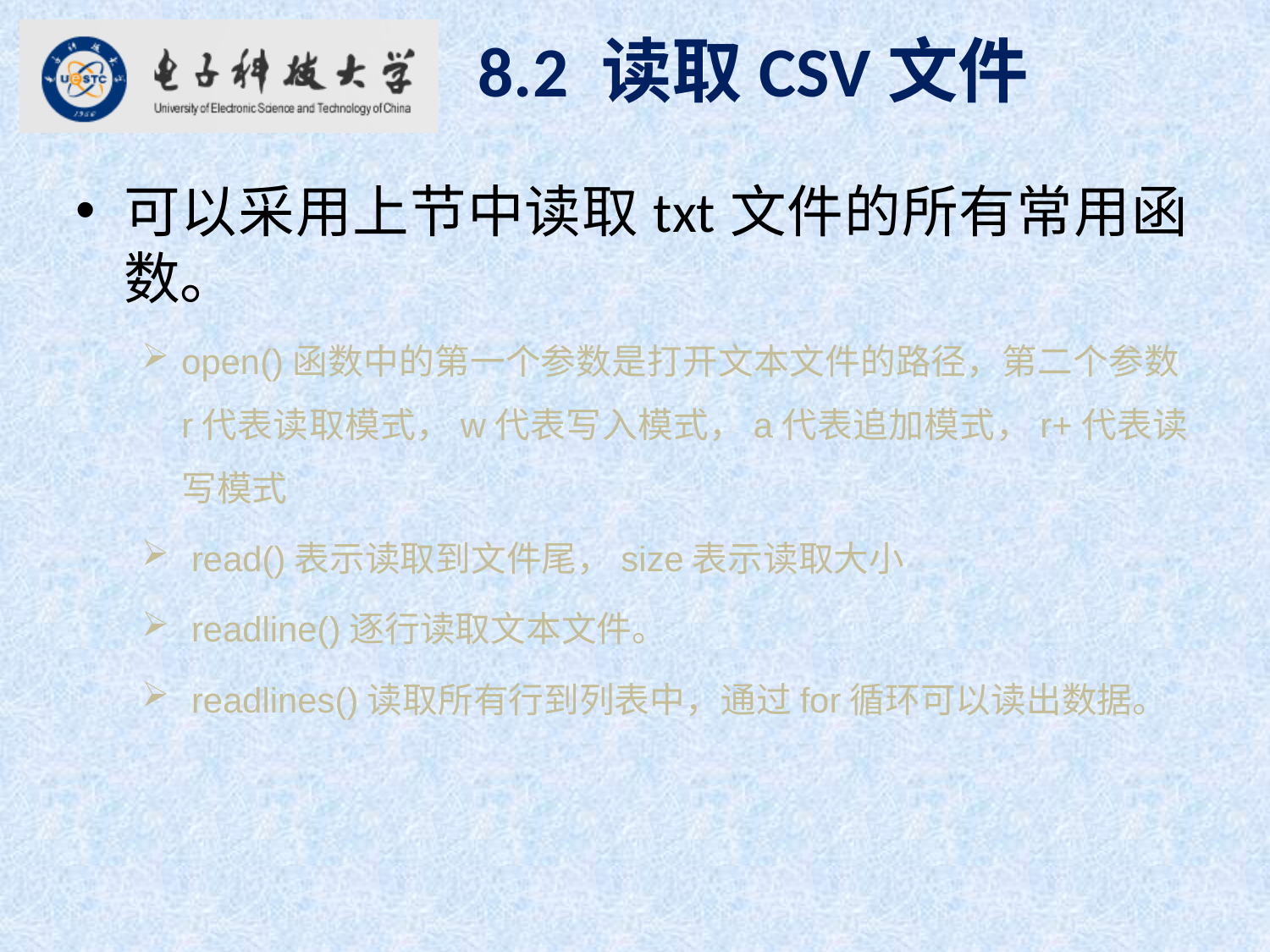

8.2 读取CSV文件
可以采用上节中读取txt文件的所有常用函数。
open()函数中的第一个参数是打开文本文件的路径，第二个参数r代表读取模式，w代表写入模式，a代表追加模式，r+代表读写模式
 read()表示读取到文件尾，size表示读取大小
 readline()逐行读取文本文件。
 readlines()读取所有行到列表中，通过for循环可以读出数据。